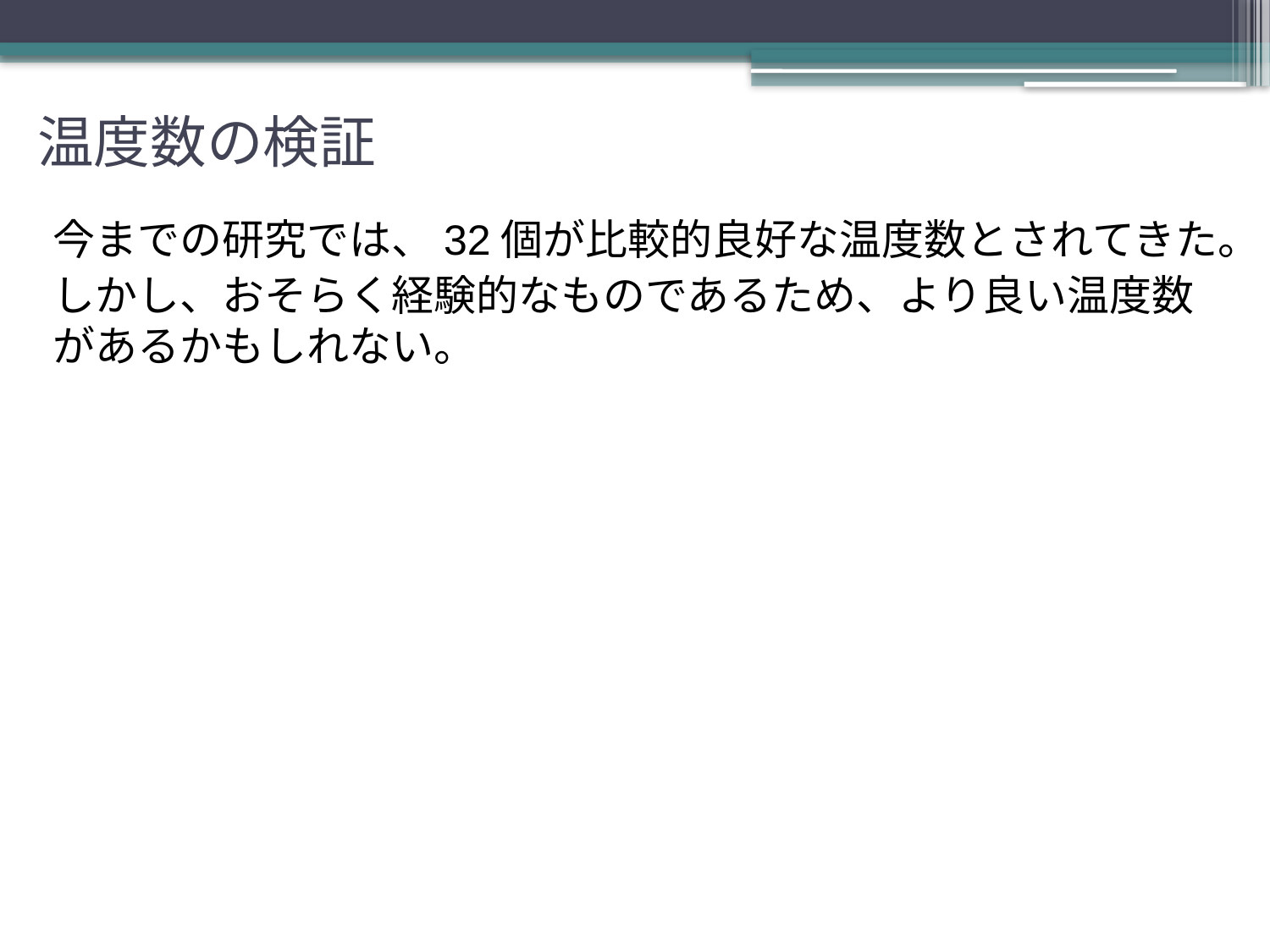

# 温度数の検証
今までの研究では、32個が比較的良好な温度数とされてきた。
しかし、おそらく経験的なものであるため、より良い温度数があるかもしれない。